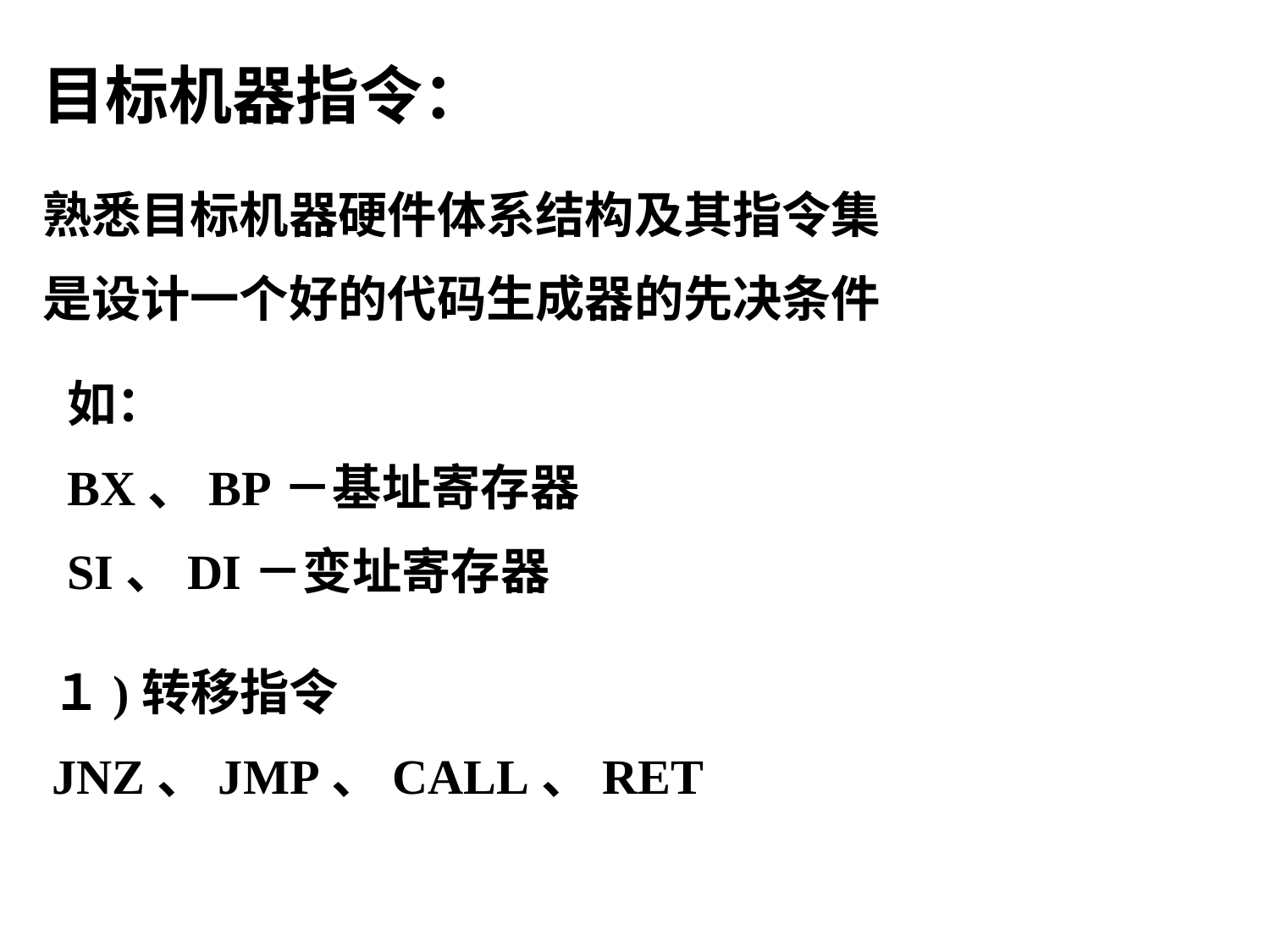

目标机器指令：
熟悉目标机器硬件体系结构及其指令集
是设计一个好的代码生成器的先决条件
如：
BX、BP－基址寄存器
SI、DI－变址寄存器
１)转移指令
JNZ、JMP、CALL、RET